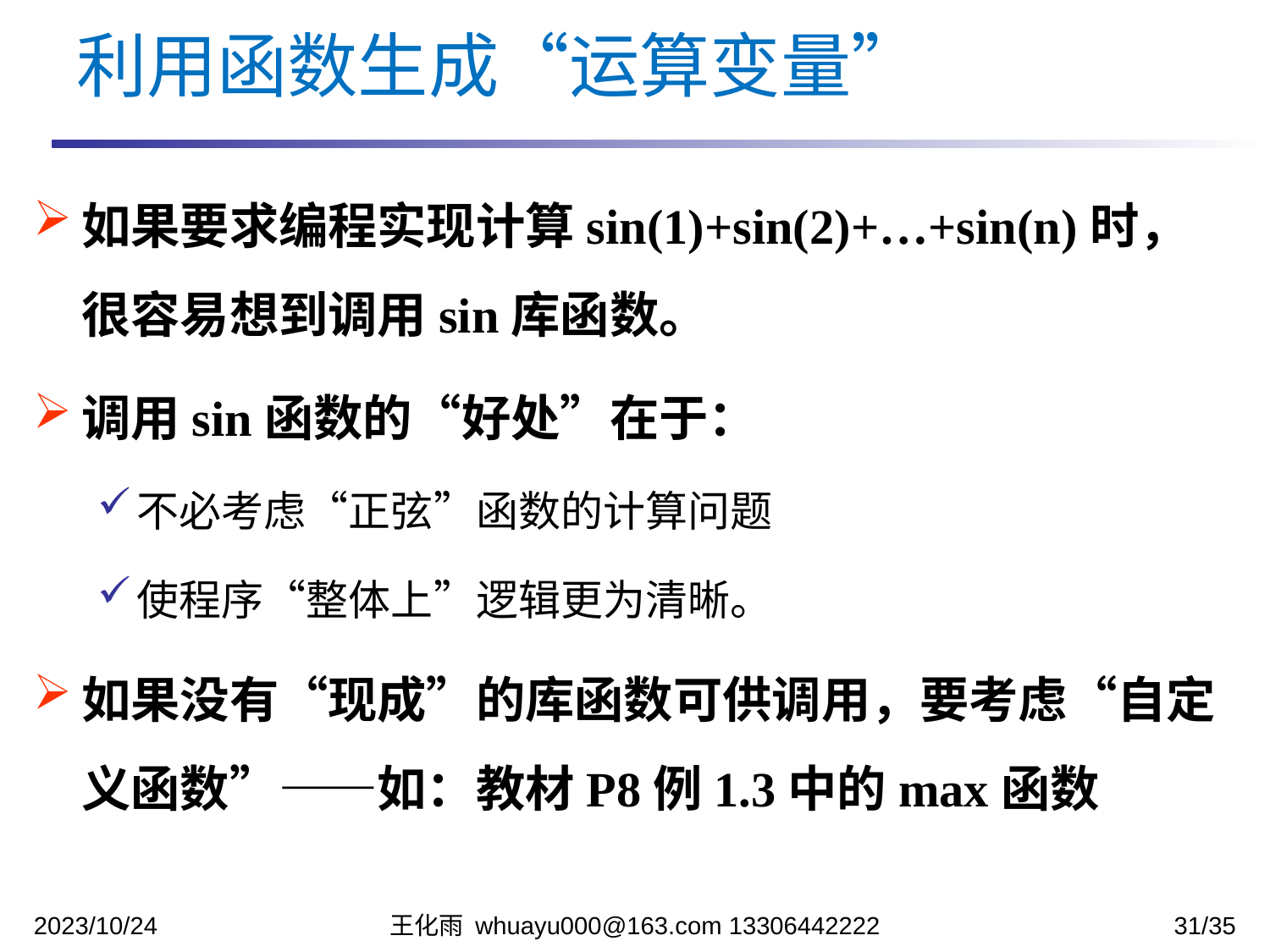

利用函数生成“运算变量”
如果要求编程实现计算sin(1)+sin(2)+…+sin(n)时，很容易想到调用sin库函数。
调用sin函数的“好处”在于：
不必考虑“正弦”函数的计算问题
使程序“整体上”逻辑更为清晰。
如果没有“现成”的库函数可供调用，要考虑“自定义函数”——如：教材P8例1.3中的max函数
2023/10/24
王化雨 whuayu000@163.com 13306442222
31/35